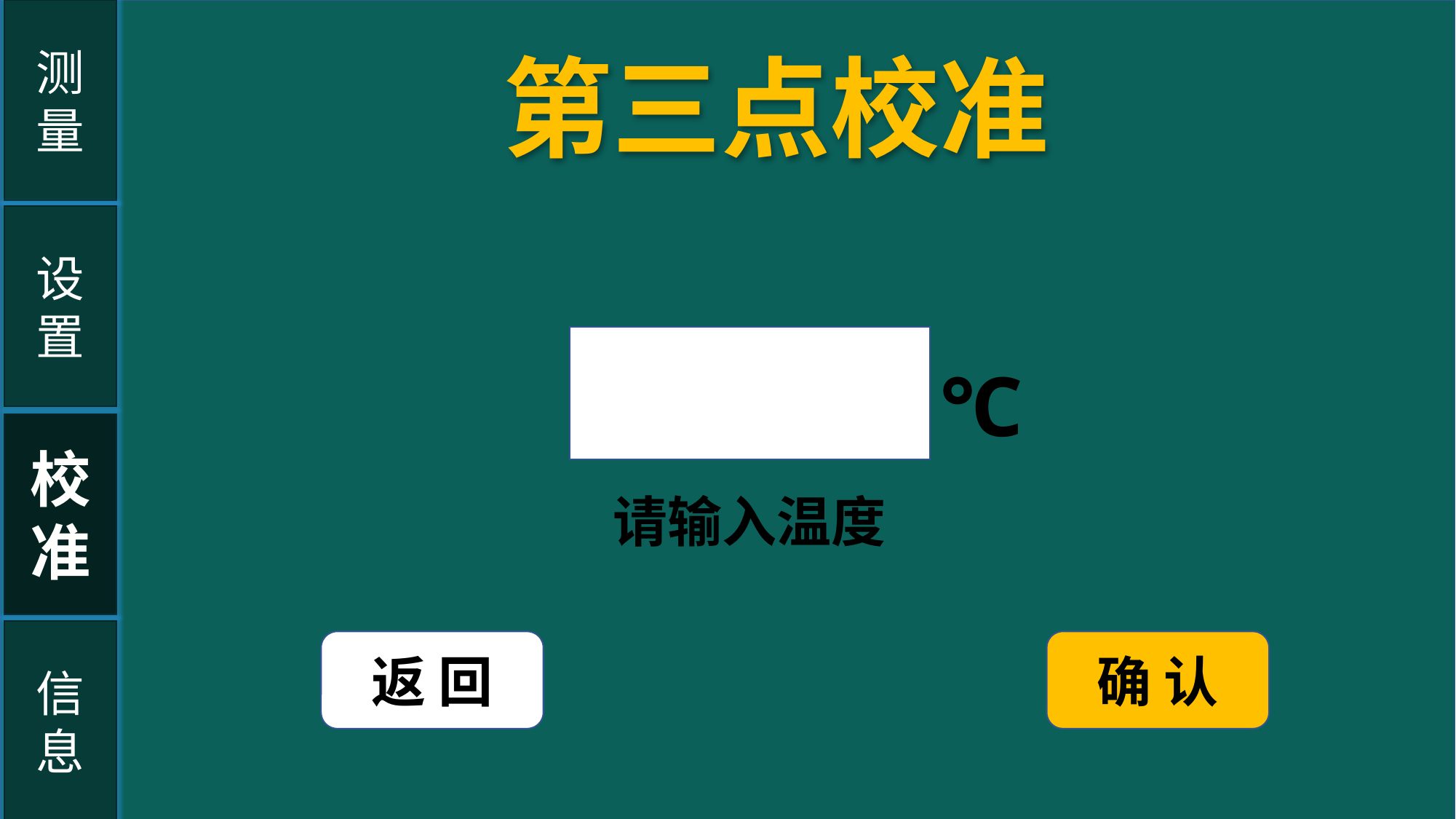

测
量
第三点校准
设置

℃
校
准
请输入温度
信
息
返 回
确 认